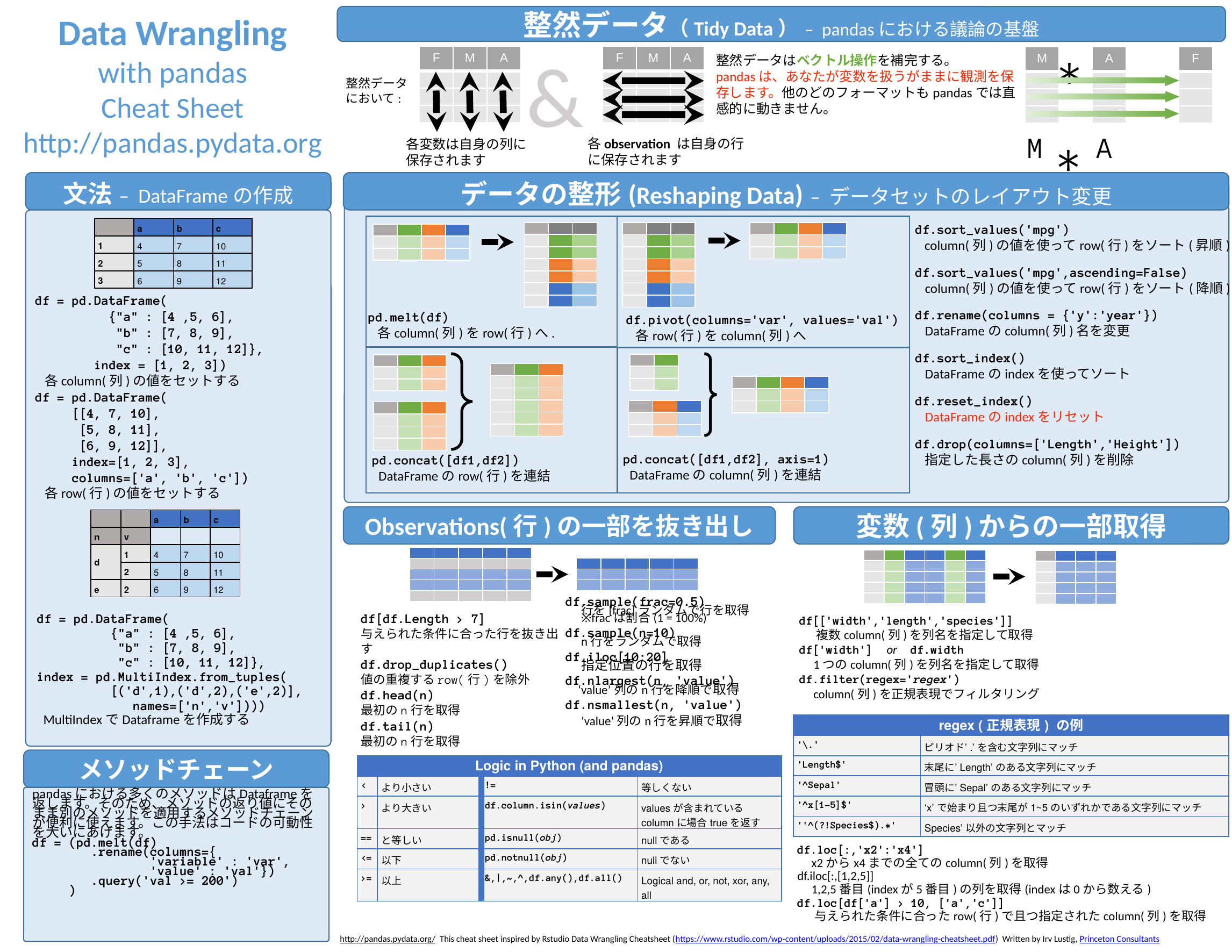

整然データ（Tidy Data） – pandasにおける議論の基盤

Data Wrangling
with pandas
Cheat Sheet
http://pandas.pydata.org
*
&
| F | M | A |
| --- | --- | --- |
|  |  |  |
|  |  |  |
|  |  |  |
| F | M | A |
| --- | --- | --- |
|  |  |  |
|  |  |  |
|  |  |  |
| M |
| --- |
|  |
|  |
|  |
| A |
| --- |
|  |
|  |
|  |
| F |
| --- |
|  |
|  |
|  |
整然データはベクトル操作を補完する。
pandasは、あなたが変数を扱うがままに観測を保存します。他のどのフォーマットもpandasでは直感的に動きません。

整然データにおいて:

*
A
M
各observation は自身の行に保存されます
各変数は自身の列に保存されます
データの整形(Reshaping Data) – データセットのレイアウト変更

文法 – DataFrameの作成

df.sort_values('mpg')
   column(列)の値を使ってrow(行)をソート(昇順)

df.sort_values('mpg',ascending=False)
column(列)の値を使ってrow(行)をソート(降順)

df.rename(columns = {'y':'year'})
DataFrameのcolumn(列)名を変更

df.sort_index()
DataFrameのindexを使ってソート

df.reset_index()
DataFrameのindexをリセット

df.drop(columns=['Length','Height'])
  指定した長さのcolumn(列)を削除
|  | a | b | c |
| --- | --- | --- | --- |
| 1 | 4 | 7 | 10 |
| 2 | 5 | 8 | 11 |
| 3 | 6 | 9 | 12 |
|  |  |  |
| --- | --- | --- |
|  |  |  |
|  |  |  |
|  |  |  |
|  |  |  |
|  |  |  |
|  |  |  |
|  |  |  |
| --- | --- | --- |
|  |  |  |
|  |  |  |
|  |  |  |
|  |  |  |
|  |  |  |
|  |  |  |
|  |  |  |  |
| --- | --- | --- | --- |
|  |  |  |  |
|  |  |  |  |
|  |  |  |  |
| --- | --- | --- | --- |
|  |  |  |  |
|  |  |  |  |

df = pd.DataFrame(
          {"a" : [4 ,5, 6],
           "b" : [7, 8, 9],
           "c" : [10, 11, 12]},
        index = [1, 2, 3])
  各column(列)の値をセットする
df = pd.DataFrame(
     [[4, 7, 10],
      [5, 8, 11],
      [6, 9, 12]],
     index=[1, 2, 3],
     columns=['a', 'b', 'c'])
  各row(行)の値をセットする
pd.melt(df)
  各column(列)をrow(行)へ.
df.pivot(columns='var', values='val')
  各row(行)をcolumn(列)へ

|  |  |
| --- | --- |
|  |  |
|  |  |
|  |  |  |
| --- | --- | --- |
|  |  |  |
|  |  |  |
|  |  |  |
| --- | --- | --- |
|  |  |  |
|  |  |  |
|  |  |  |
|  |  |  |
|  |  |  |
|  |  |  |  |
| --- | --- | --- | --- |
|  |  |  |  |
|  |  |  |  |
|  |  |  |
| --- | --- | --- |
|  |  |  |
|  |  |  |
|  |  |  |
| --- | --- | --- |
|  |  |  |
|  |  |  |
|  |  |  |

pd.concat([df1,df2], axis=1)
  DataFrameのcolumn(列)を連結
pd.concat([df1,df2])
  DataFrameのrow(行)を連結
変数(列)からの一部取得

Observations(行)の一部を抜き出し
|  |  | a | b | c |
| --- | --- | --- | --- | --- |
| n | v |  |  |  |
| d | 1 | 4 | 7 | 10 |
|  | 2 | 5 | 8 | 11 |
| e | 2 | 6 | 9 | 12 |
|  |  |  |  |  |
| --- | --- | --- | --- | --- |
|  |  |  |  |  |
|  |  |  |  |  |
|  |  |  |  |  |
|  |  |  |  |  |
|  |  |  |  |  |  |
| --- | --- | --- | --- | --- | --- |
|  |  |  |  |  |  |
|  |  |  |  |  |  |
|  |  |  |  |  |  |
|  |  |  |  |  |  |
|  |  |  |  |
| --- | --- | --- | --- |
|  |  |  |  |
|  |  |  |  |
|  |  |  |  |
|  |  |  |  |
|  |  |  |  |  |
| --- | --- | --- | --- | --- |
|  |  |  |  |  |
|  |  |  |  |  |

df.sample(frac=0.5)
行を[frac]ランダムで行を取得
※fracは割合(1 = 100%)
df.sample(n=10)
     n行をランダムで取得
df.iloc[10:20]
    指定位置の行を取得
df.nlargest(n, 'value')
    ‘value’列のn行を降順で取得
df.nsmallest(n, 'value')
‘value’列のn行を昇順で取得
df[df.Length > 7]
与えられた条件に合った行を抜き出す
df.drop_duplicates()
値の重複するrow(行)を除外
df.head(n)
最初のn行を取得
df.tail(n)
最初のn行を取得
df = pd.DataFrame(
          {"a" : [4 ,5, 6],
           "b" : [7, 8, 9],
           "c" : [10, 11, 12]},    index = pd.MultiIndex.from_tuples(
          [('d',1),('d',2),('e',2)],
             names=['n','v'])))
  MultiIndexでDataframeを作成する
df[['width','length','species']]
     複数column(列)を列名を指定して取得
df['width']  or  df.width
     1つのcolumn(列)を列名を指定して取得
df.filter(regex='regex')
     column(列)を正規表現でフィルタリング
| regex (正規表現) の例 |  |
| --- | --- |
| '\.' | ピリオド’.’を含む文字列にマッチ |
| 'Length$' | 末尾に’Length’のある文字列にマッチ |
| '^Sepal' | 冒頭に’Sepal’のある文字列にマッチ |
| '^x[1-5]$' | ‘x’で始まり且つ末尾が1~5のいずれかである文字列にマッチ |
| ''^(?!Species$).\*' | Species’以外の文字列とマッチ |

メソッドチェーン
| Logic in Python (and pandas) |  |  |  |
| --- | --- | --- | --- |
| < | より小さい | != | 等しくない |
| > | より大きい | df.column.isin(values) | valuesが含まれているcolumnに場合trueを返す |
| == | と等しい | pd.isnull(obj) | nullである |
| <= | 以下 | pd.notnull(obj) | nullでない |
| >= | 以上 | &,|,~,^,df.any(),df.all() | Logical and, or, not, xor, any, all |
pandasにおける多くのメソッドはDataframeを返します。そのため、メソッドの返り値にそのまま別のメソッドを適用するメソッドチェーンが便利に使えます。この手法はコードの可動性を大いにあげます。
df = (pd.melt(df)
        .rename(columns={
                'variable' : 'var',
                'value' : 'val'})
        .query('val >= 200')
     )

df.loc[:,'x2':'x4']
     x2からx4までの全てのcolumn(列)を取得
df.iloc[:,[1,2,5]]
     1,2,5番目(indexが5番目)の列を取得(indexは0から数える)
df.loc[df['a'] > 10, ['a','c']]
     与えられた条件に合ったrow(行)で且つ指定されたcolumn(列)を取得
http://pandas.pydata.org/  This cheat sheet inspired by Rstudio Data Wrangling Cheatsheet (https://www.rstudio.com/wp-content/uploads/2015/02/data-wrangling-cheatsheet.pdf)  Written by Irv Lustig, Princeton Consultants